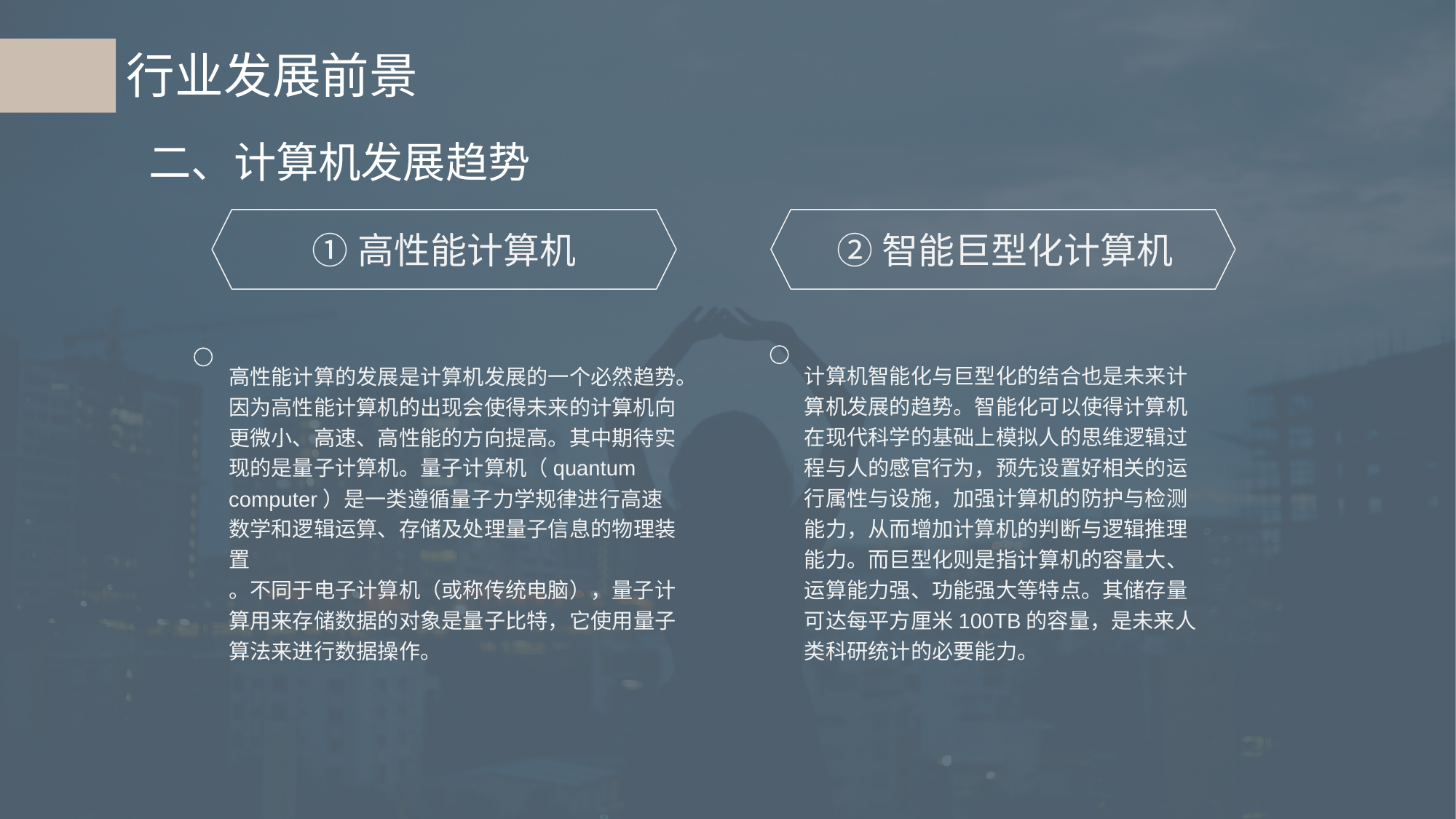

行业发展前景
二、计算机发展趋势

②智能巨型化计算机
①高性能计算机

计算机智能化与巨型化的结合也是未来计算机发展的趋势。智能化可以使得计算机在现代科学的基础上模拟人的思维逻辑过程与人的感官行为，预先设置好相关的运行属性与设施，加强计算机的防护与检测能力，从而增加计算机的判断与逻辑推理能力。而巨型化则是指计算机的容量大、运算能力强、功能强大等特点。其储存量可达每平方厘米100TB的容量，是未来人类科研统计的必要能力。
高性能计算的发展是计算机发展的一个必然趋势。因为高性能计算机的出现会使得未来的计算机向更微小、高速、高性能的方向提高。其中期待实现的是量子计算机。量子计算机（quantum computer）是一类遵循量子力学规律进行高速数学和逻辑运算、存储及处理量子信息的物理装置
。不同于电子计算机（或称传统电脑），量子计算用来存储数据的对象是量子比特，它使用量子算法来进行数据操作。